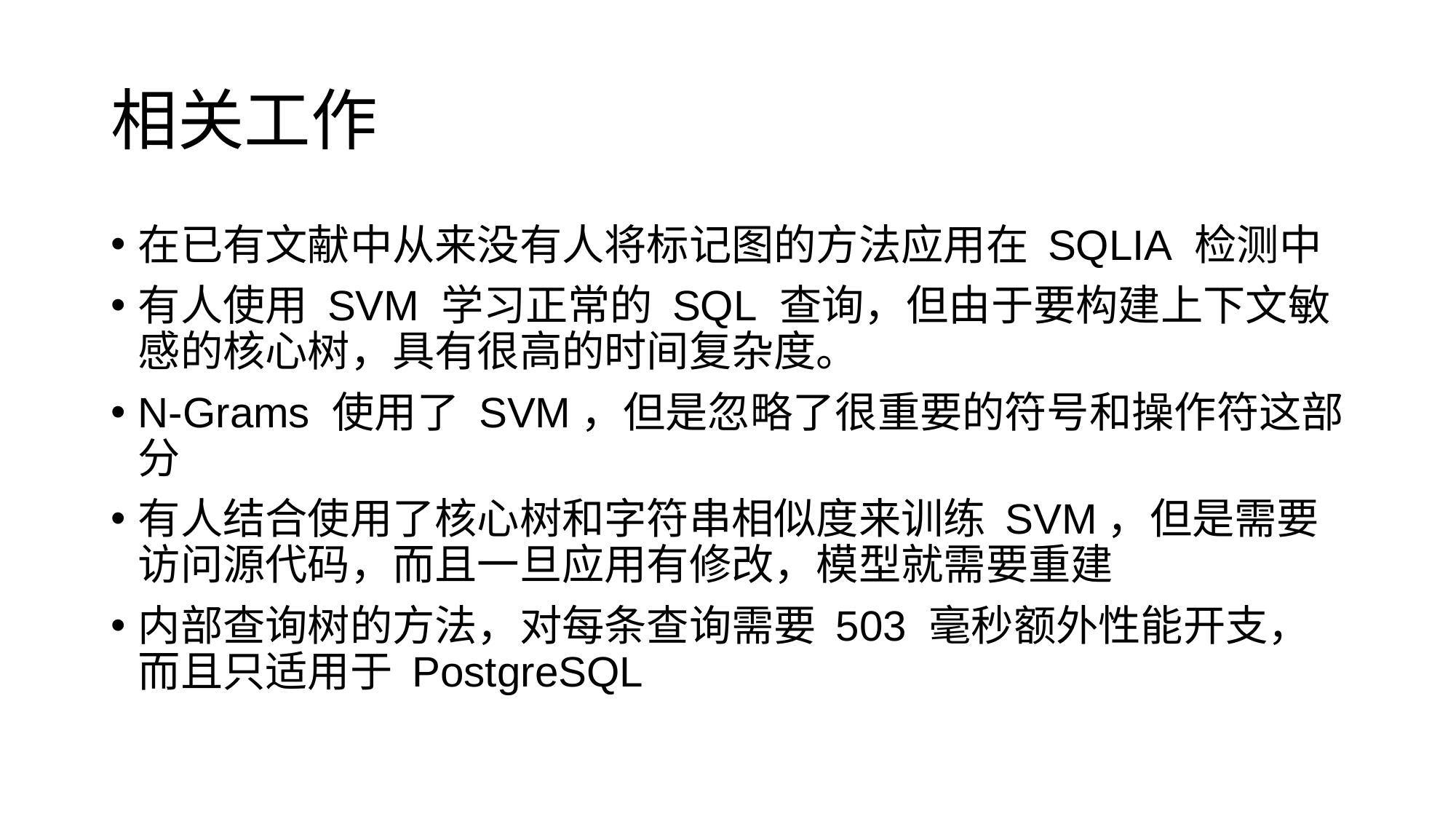

# 相关工作
在已有文献中从来没有人将标记图的方法应用在 SQLIA 检测中
有人使用 SVM 学习正常的 SQL 查询，但由于要构建上下文敏感的核心树，具有很高的时间复杂度。
N-Grams 使用了 SVM，但是忽略了很重要的符号和操作符这部分
有人结合使用了核心树和字符串相似度来训练 SVM，但是需要访问源代码，而且一旦应用有修改，模型就需要重建
内部查询树的方法，对每条查询需要 503 毫秒额外性能开支，而且只适用于 PostgreSQL